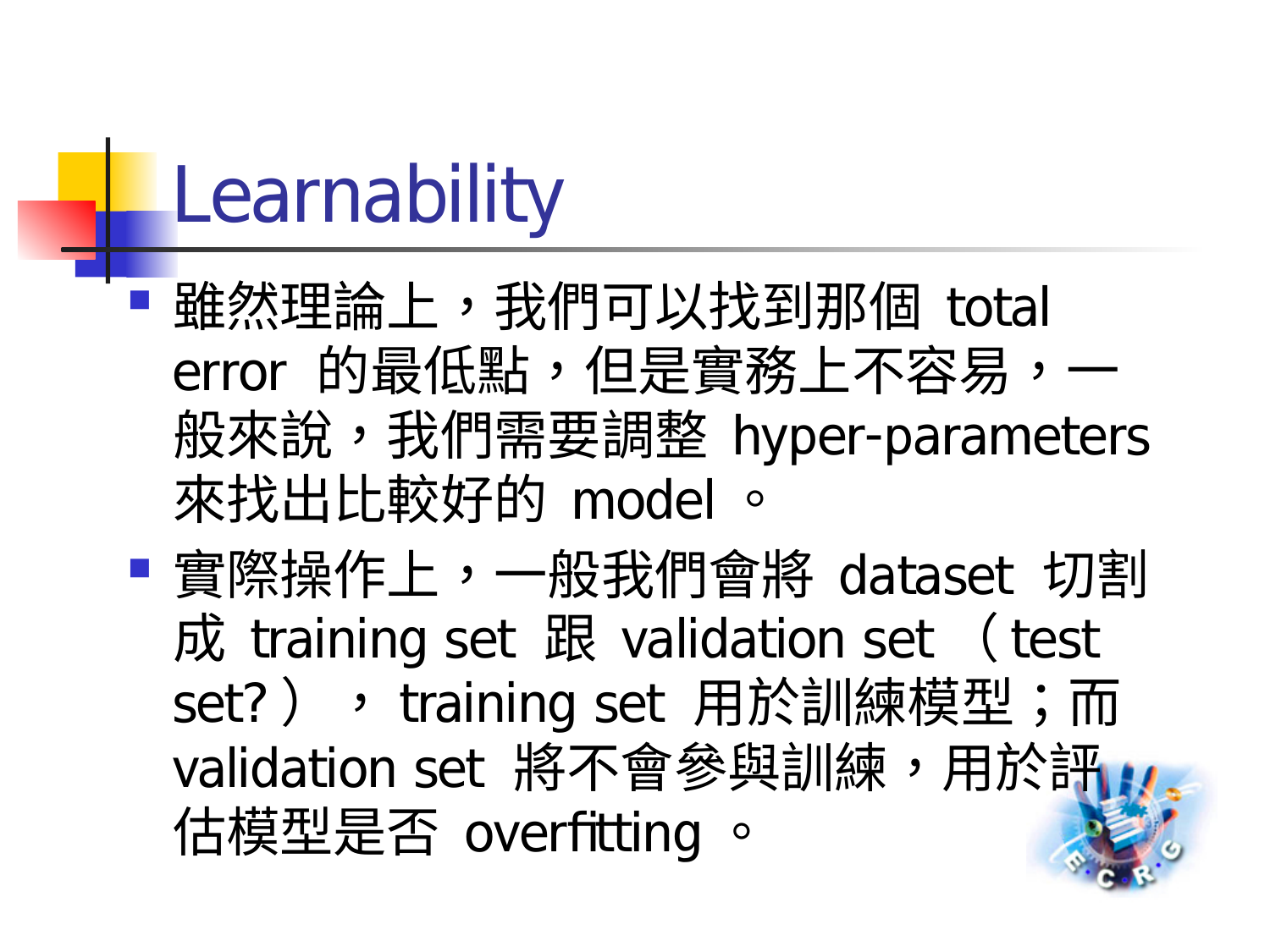

# Learnability
雖然理論上，我們可以找到那個 total error 的最低點，但是實務上不容易，一般來說，我們需要調整 hyper-parameters 來找出比較好的 model。
實際操作上，一般我們會將 dataset 切割成 training set 跟 validation set（test set?），training set 用於訓練模型；而 validation set 將不會參與訓練，用於評估模型是否 overfitting。